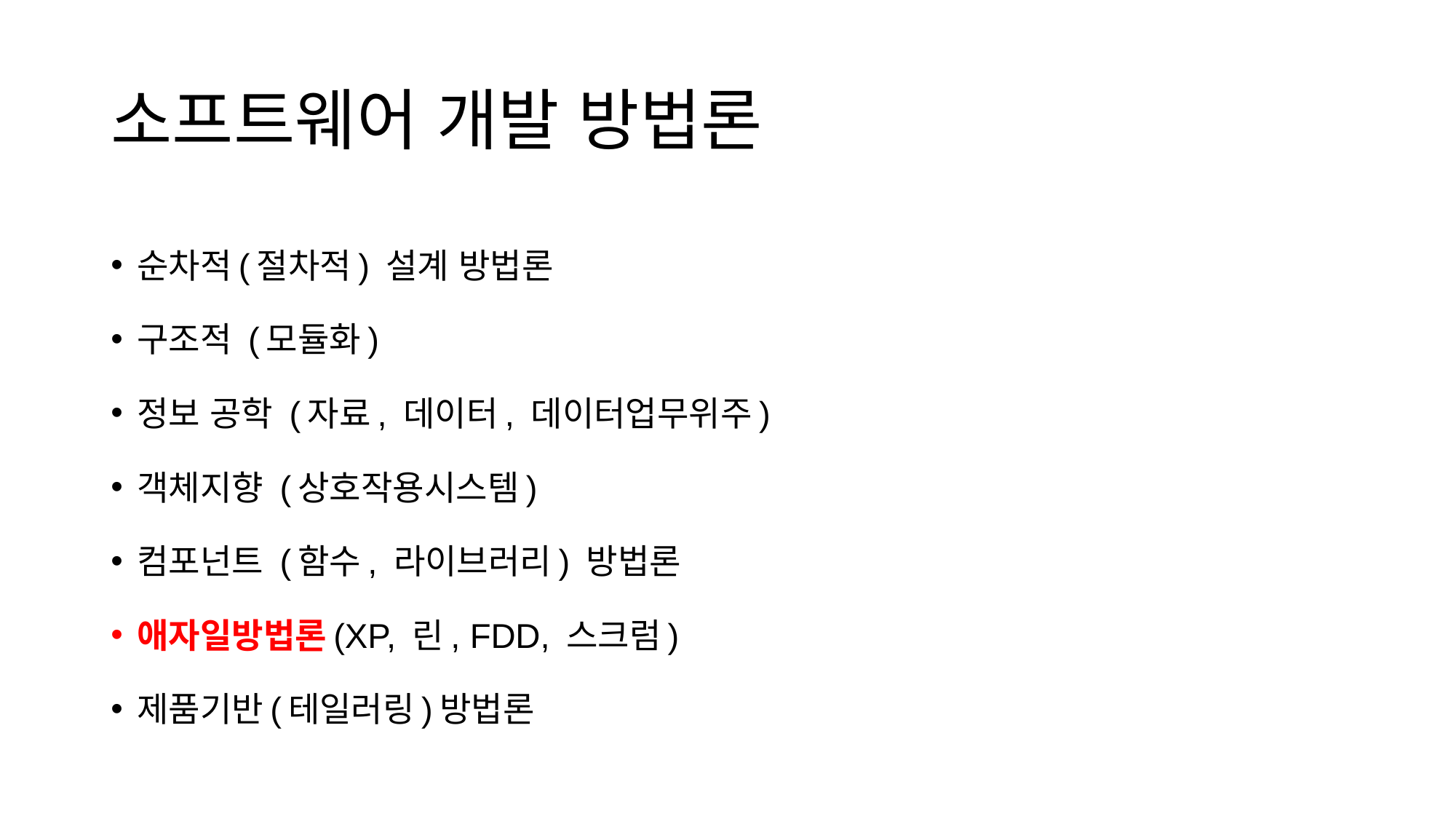

# 소프트웨어 개발 방법론
순차적(절차적) 설계 방법론
구조적 (모듈화)
정보 공학 (자료, 데이터, 데이터업무위주)
객체지향 (상호작용시스템)
컴포넌트 (함수, 라이브러리) 방법론
애자일방법론(XP, 린, FDD, 스크럼)
제품기반(테일러링)방법론